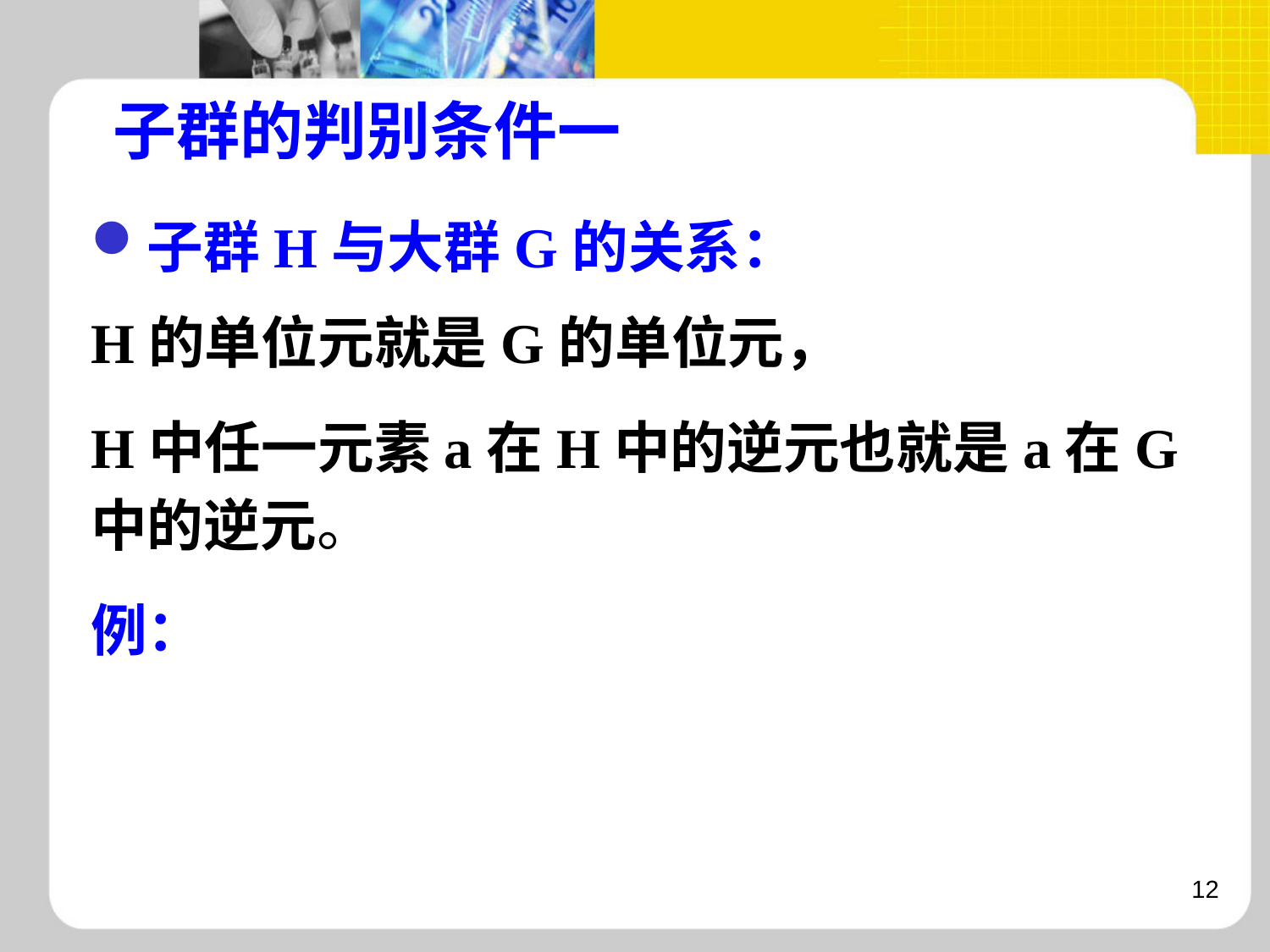

# 子群的判别条件一
子群H与大群G的关系：
H的单位元就是G的单位元，
H中任一元素a在H中的逆元也就是a在G中的逆元。
例：

12